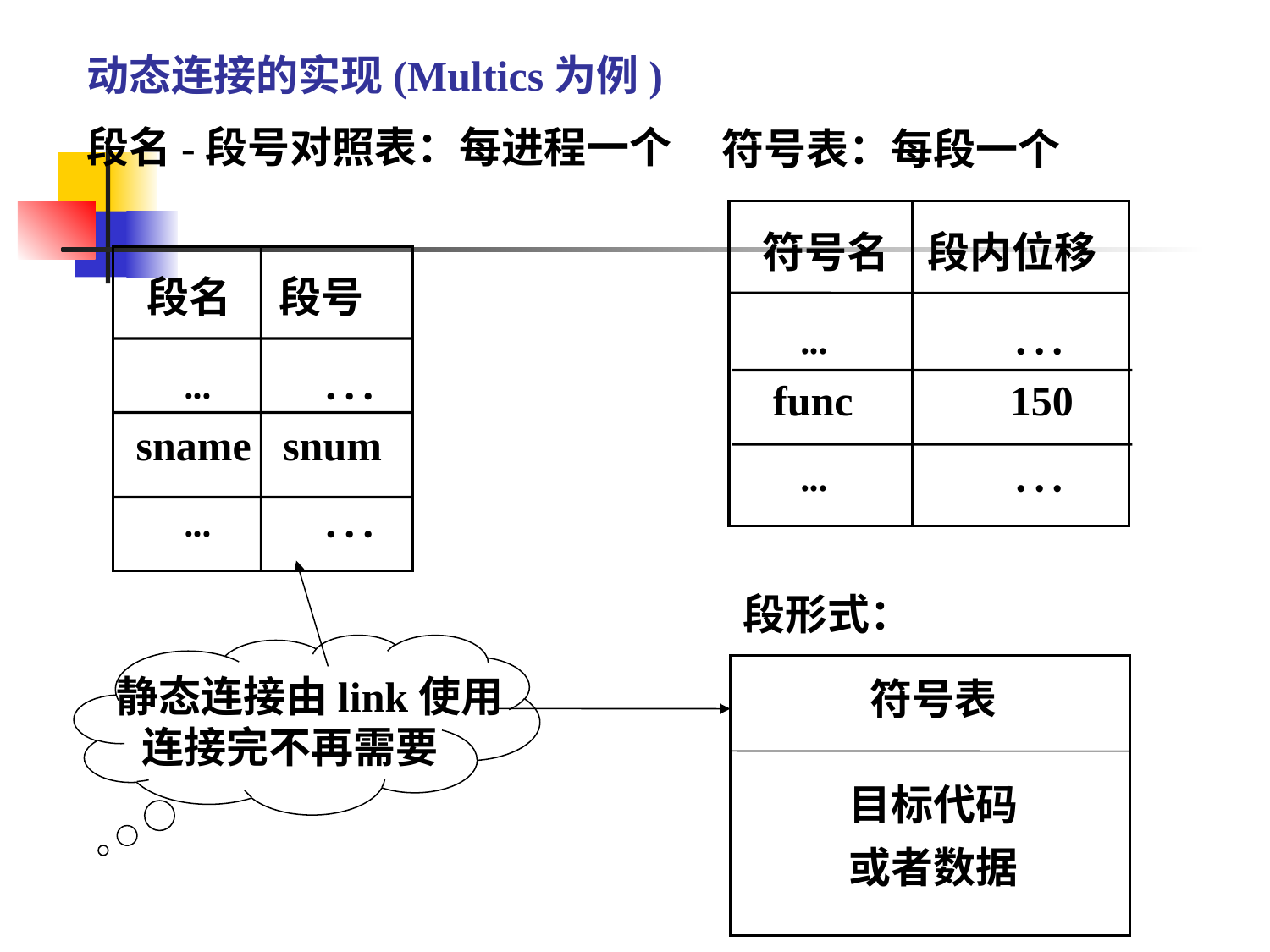

动态连接的实现(Multics为例)
段名-段号对照表：每进程一个
符号表：每段一个

符号名    段内位移

  …          ...
  func    　　 150

  …          ...

段名     段号

  …      ...

sname   snum
  …      ...

段形式：
   静态连接由link使用
连接完不再需要

　　符号表

目标代码
或者数据